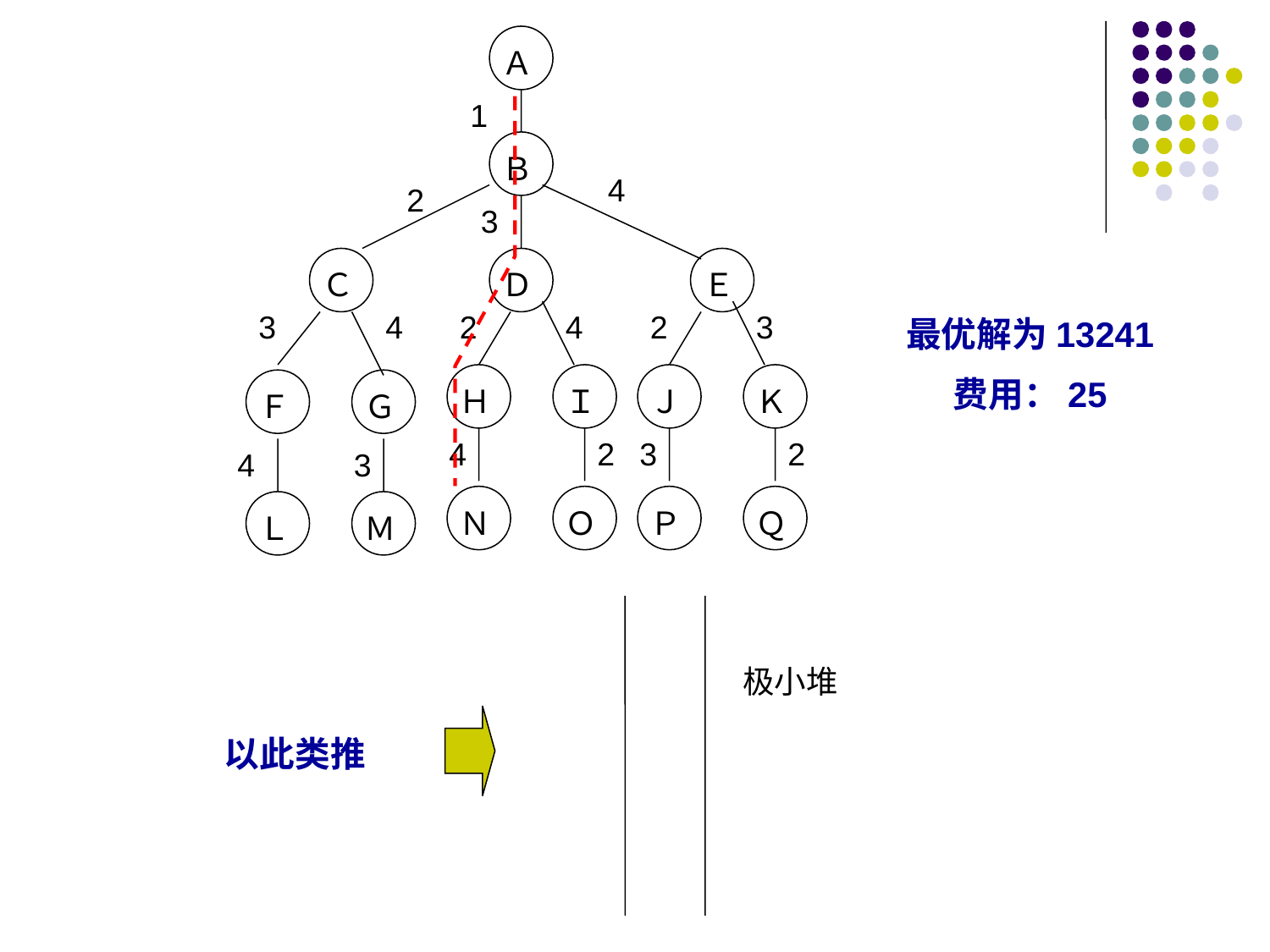

Ａ
1

Ｂ
4
2

3

Ｃ

Ｄ

Ｅ
3
4
2

4
2

3

Ｈ

Ｉ

Ｊ

Ｋ

Ｆ

Ｇ
4

2
3

2
4

3

Ｎ

Ｏ

Ｐ

Ｑ

Ｌ

Ｍ

最优解为13241
费用：25

极小堆

以此类推